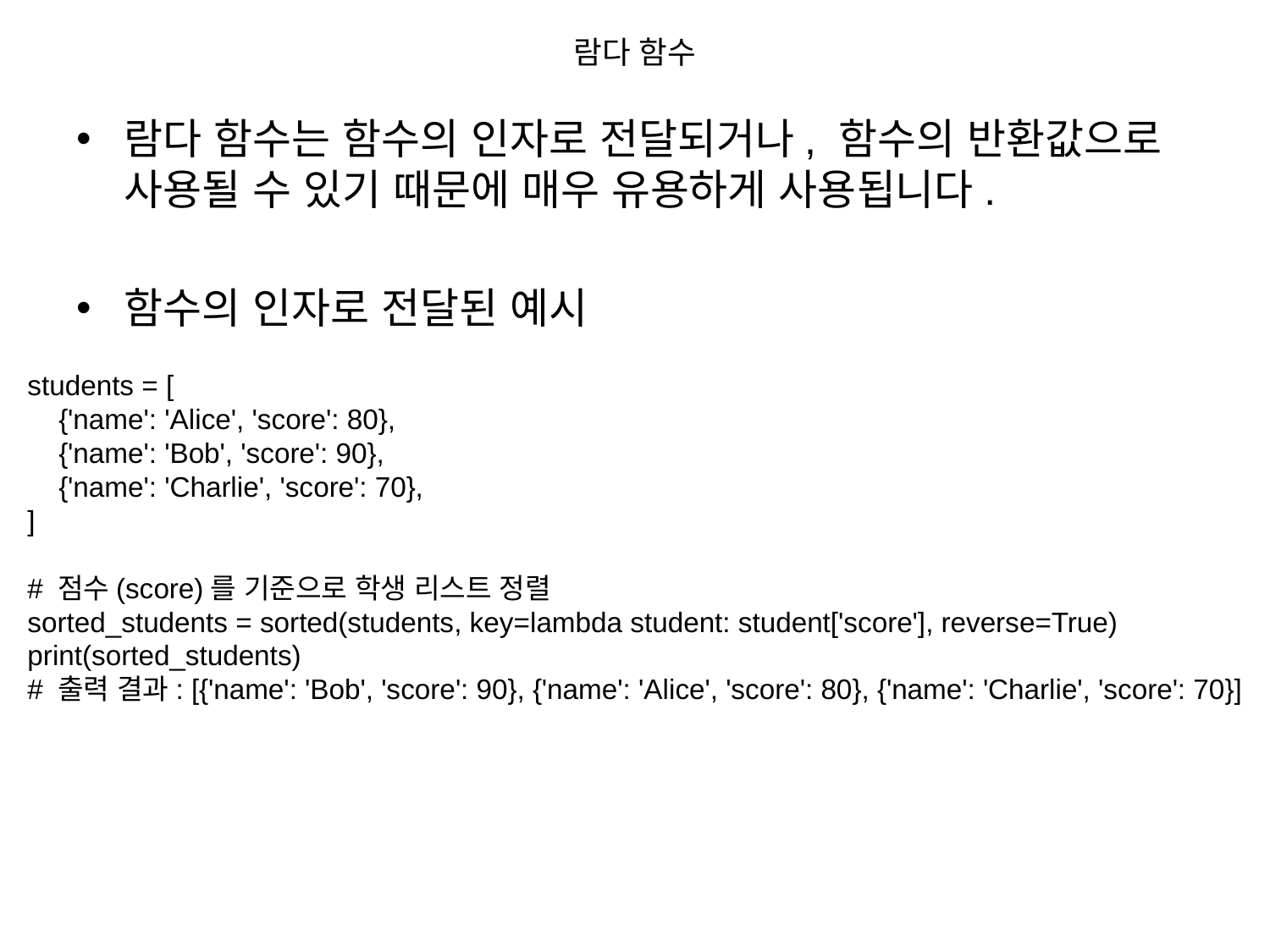

# 람다 함수
람다 함수는 함수의 인자로 전달되거나, 함수의 반환값으로 사용될 수 있기 때문에 매우 유용하게 사용됩니다.

함수의 인자로 전달된 예시
students = [
    {'name': 'Alice', 'score': 80},
    {'name': 'Bob', 'score': 90},
    {'name': 'Charlie', 'score': 70},
]

# 점수(score)를 기준으로 학생 리스트 정렬
sorted_students = sorted(students, key=lambda student: student['score'], reverse=True)
print(sorted_students)
# 출력 결과: [{'name': 'Bob', 'score': 90}, {'name': 'Alice', 'score': 80}, {'name': 'Charlie', 'score': 70}]